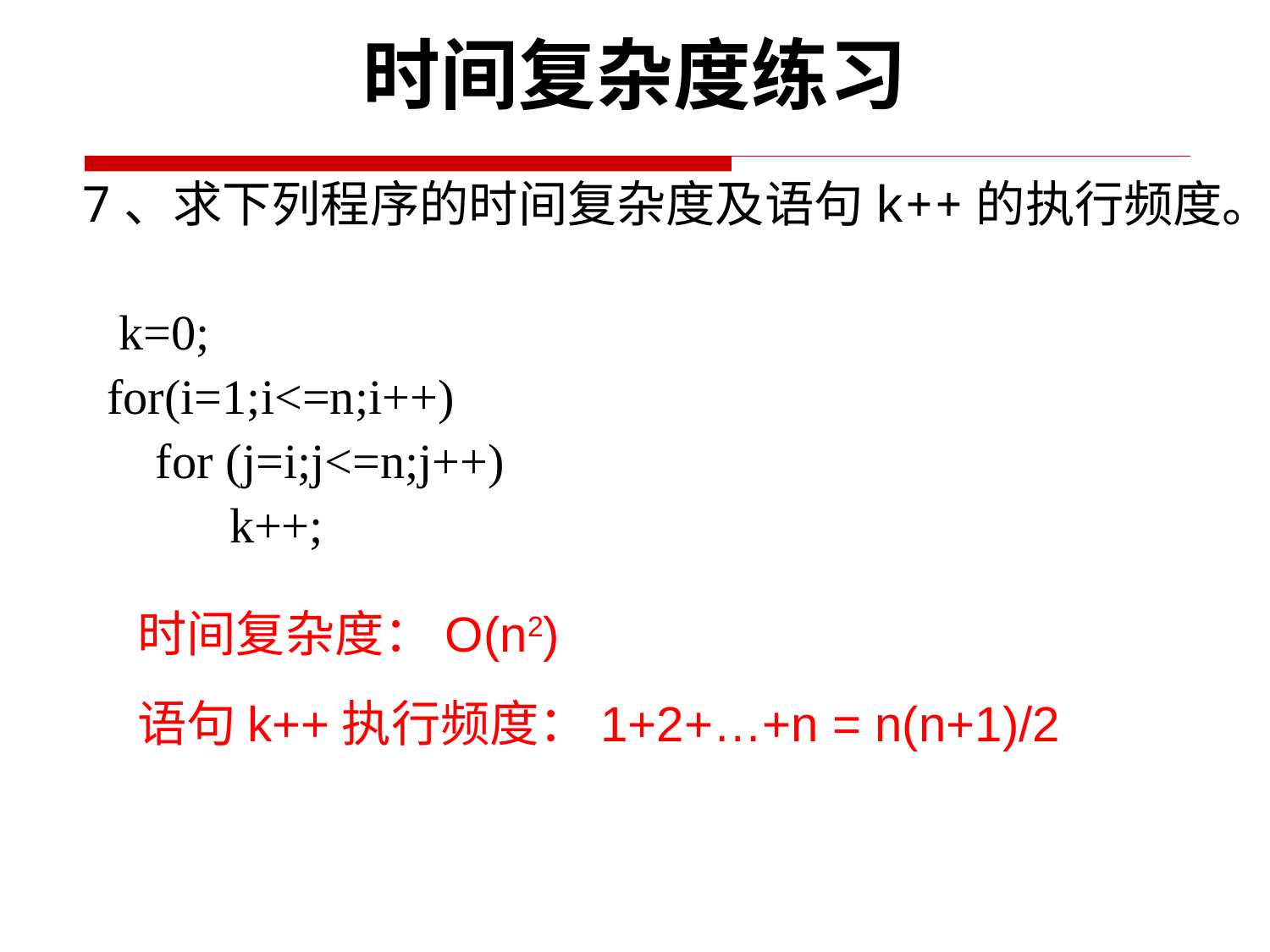

时间复杂度练习
  7、求下列程序的时间复杂度及语句k++的执行频度。

     k=0;
    for(i=1;i<=n;i++)
        for (j=i;j<=n;j++)
              k++;
时间复杂度：O(n2)
语句k++执行频度：1+2+…+n = n(n+1)/2